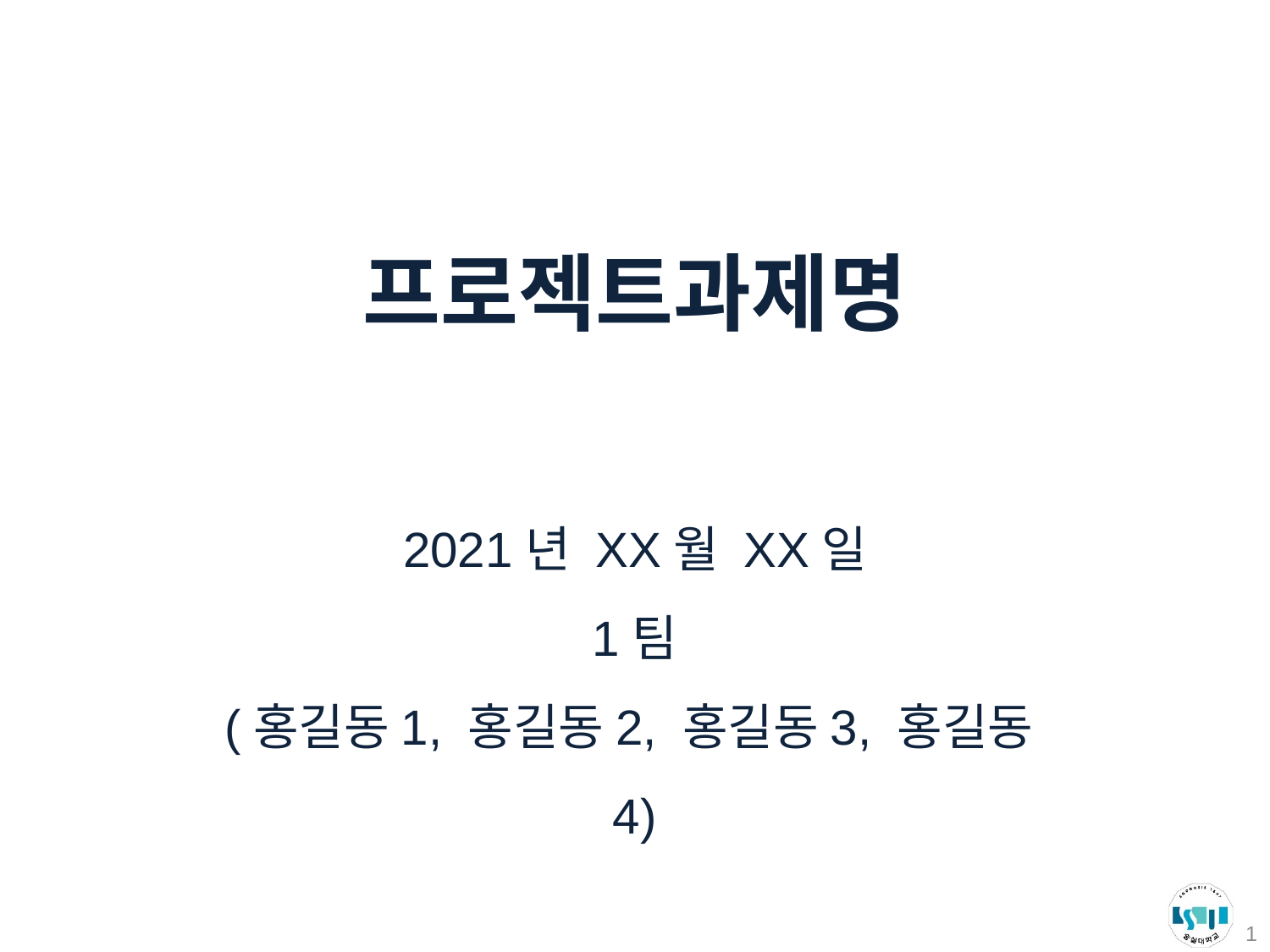

# 프로젝트과제명
2021년 XX월 XX일
1팀
(홍길동1, 홍길동2, 홍길동3, 홍길동4)
1